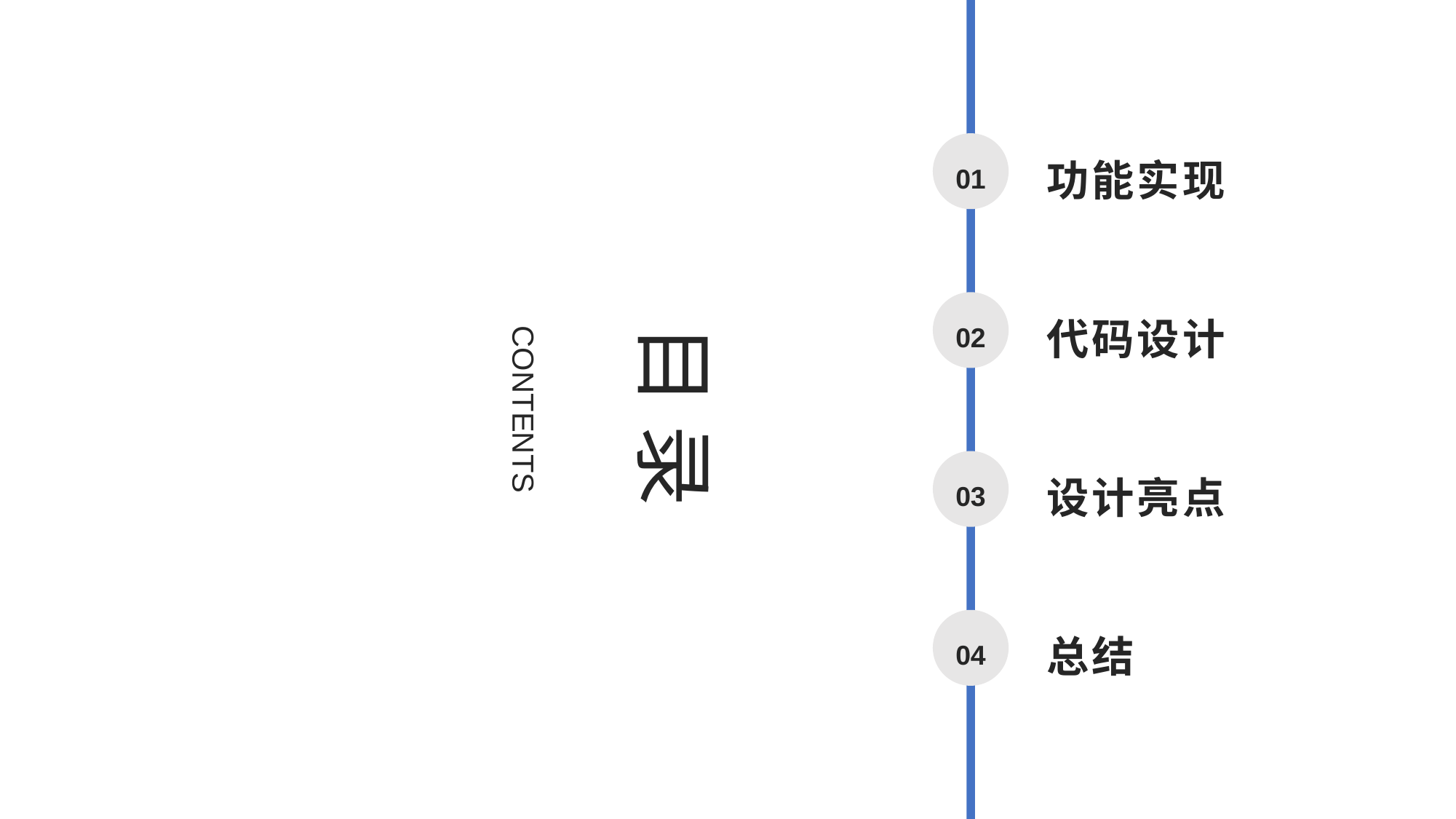

功能实现
01
目 录
CONTENTS
代码设计
02
设计亮点
03
总结
04